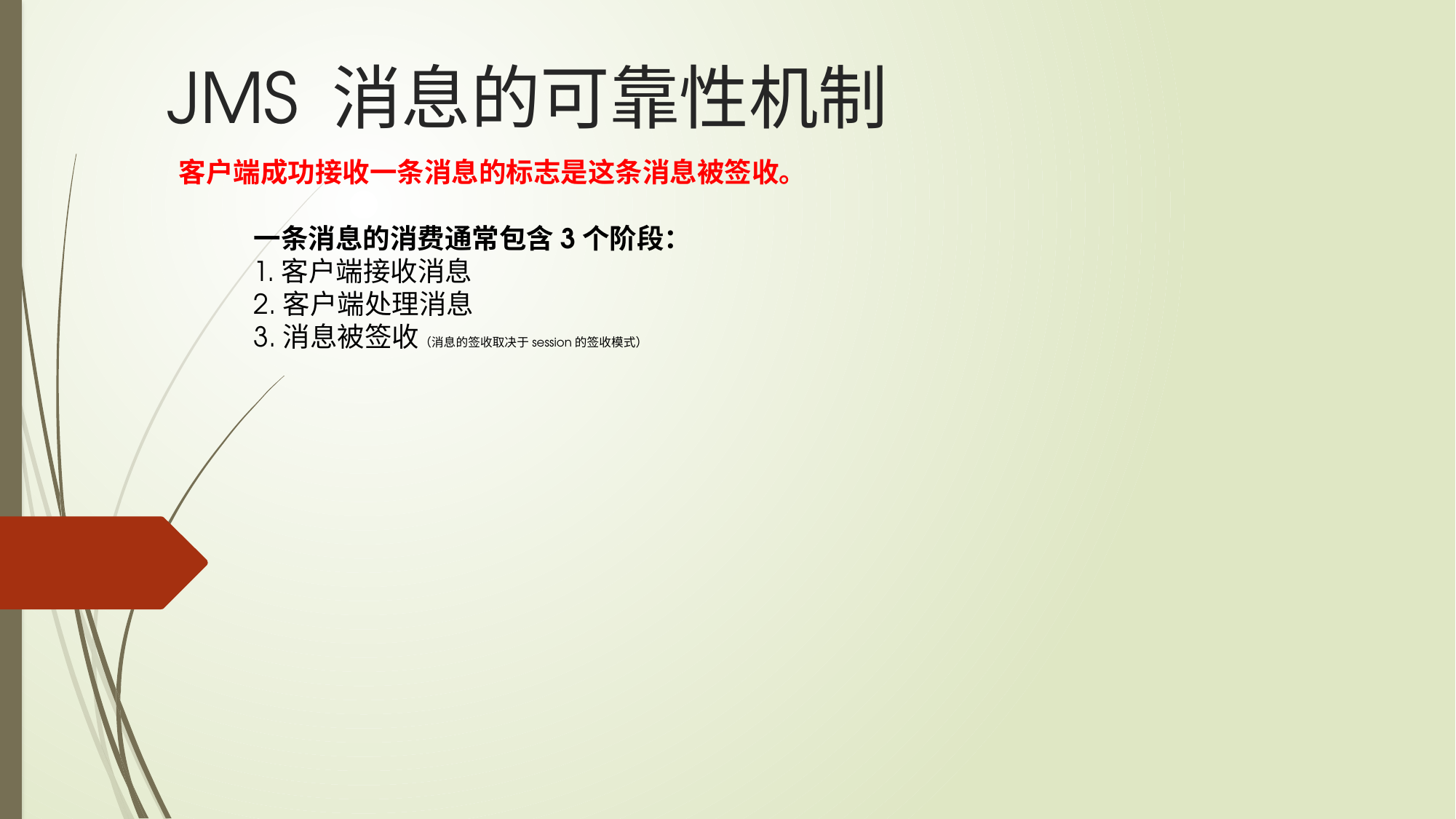

# JMS 消息的可靠性机制
客户端成功接收一条消息的标志是这条消息被签收。
一条消息的消费通常包含3个阶段：
1.客户端接收消息
2.客户端处理消息
3.消息被签收（消息的签收取决于session的签收模式）